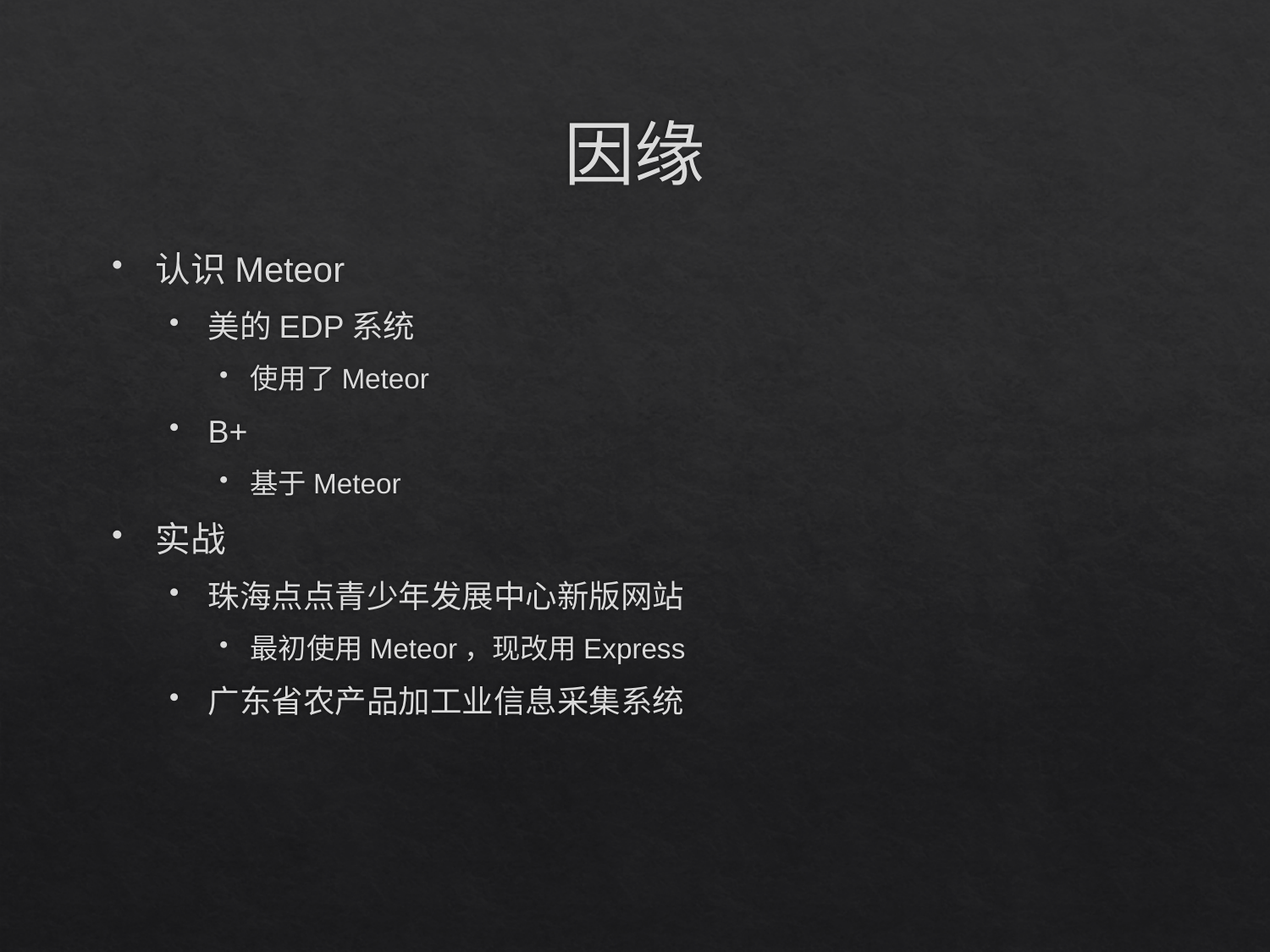

# 因缘
认识Meteor
美的EDP系统
使用了Meteor
B+
基于Meteor
实战
珠海点点青少年发展中心新版网站
最初使用Meteor，现改用Express
广东省农产品加工业信息采集系统